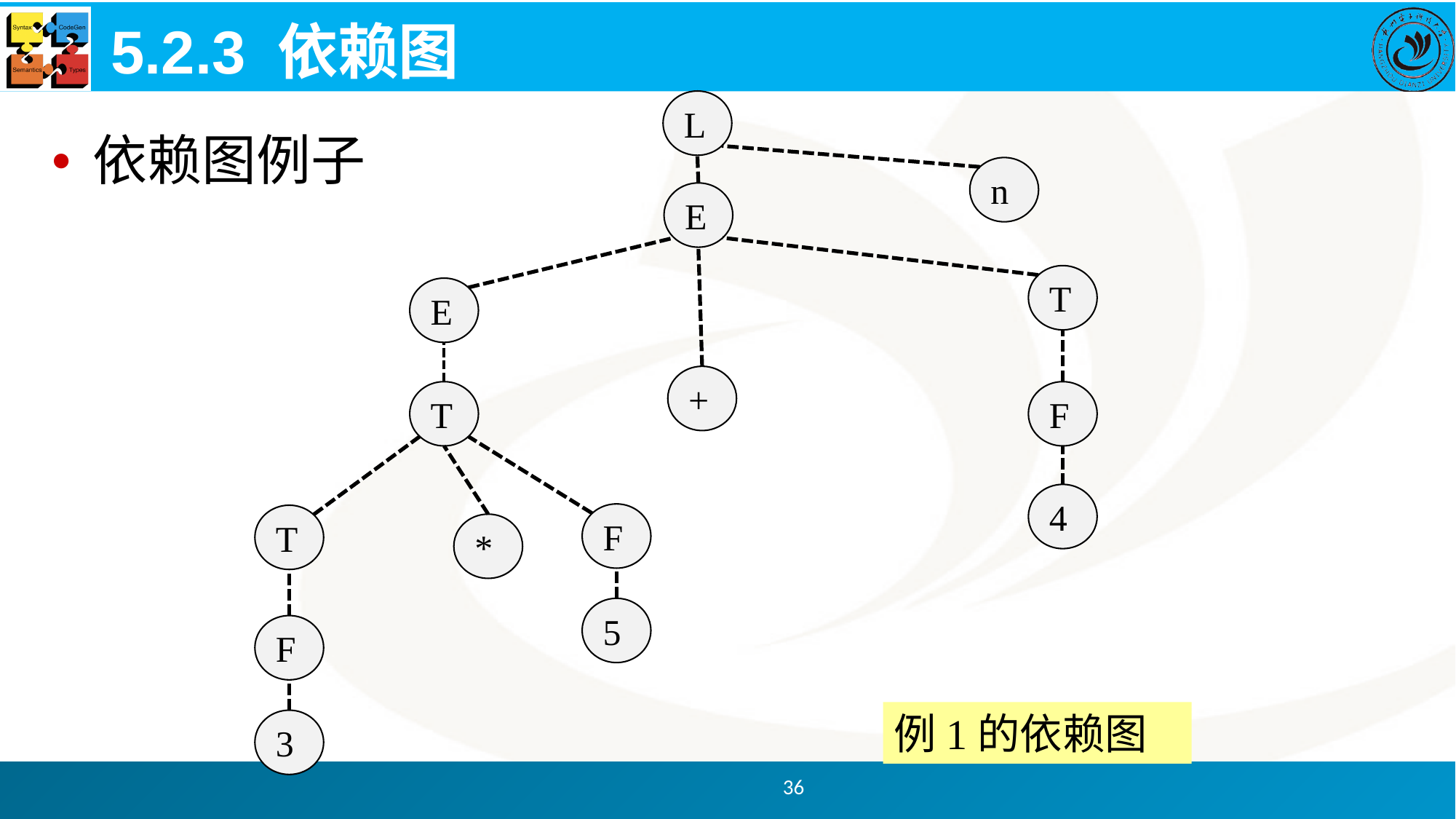

# 5.2.3 依赖图
L
依赖图例子
n
E
T
E
+
T
F
4
F
T
*
5
F
例1的依赖图
3
36